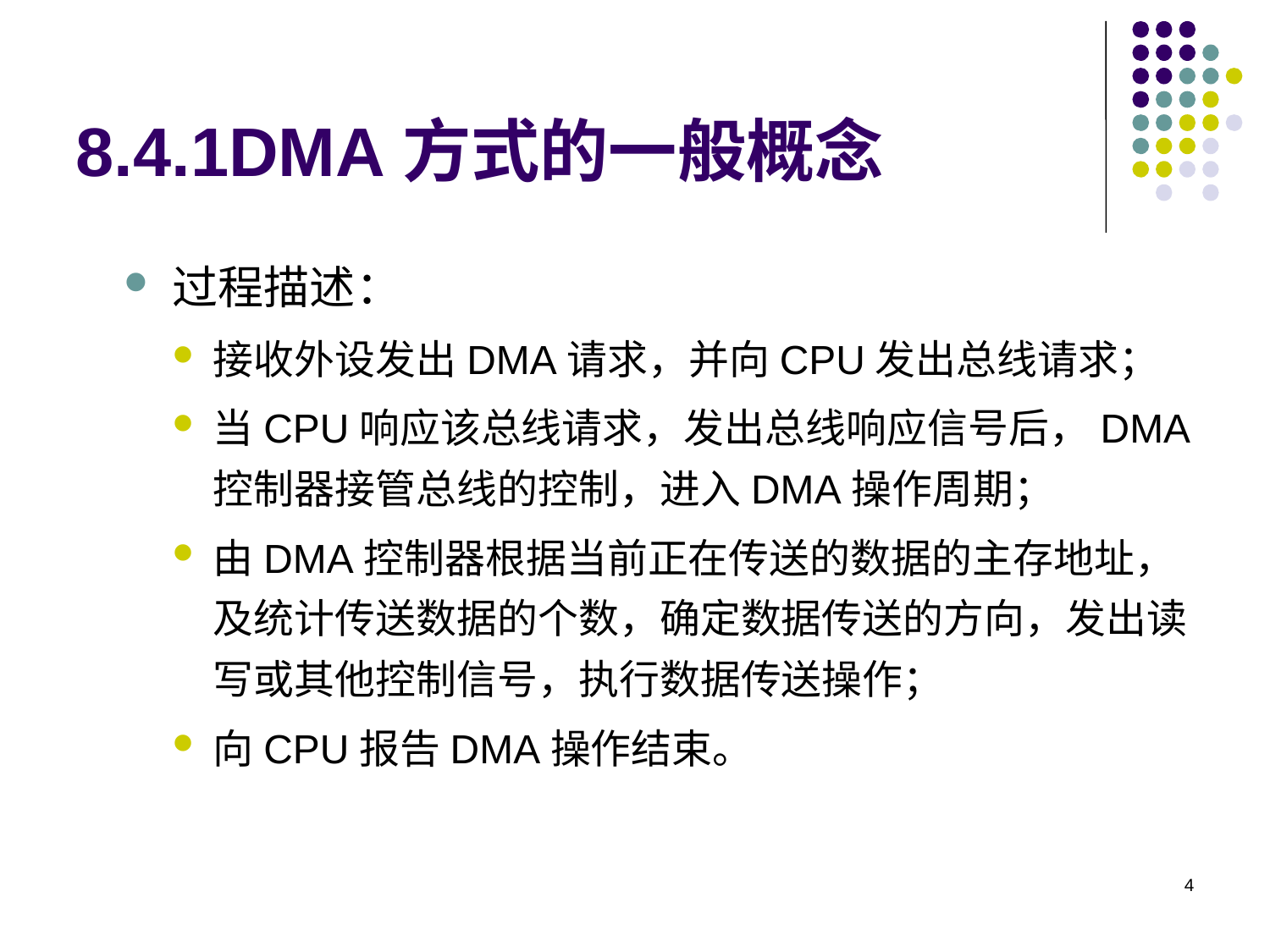

8.4.1DMA方式的一般概念
过程描述：
接收外设发出DMA请求，并向CPU发出总线请求；
当CPU响应该总线请求，发出总线响应信号后，DMA控制器接管总线的控制，进入DMA操作周期；
由DMA控制器根据当前正在传送的数据的主存地址，及统计传送数据的个数，确定数据传送的方向，发出读写或其他控制信号，执行数据传送操作；
向CPU报告DMA操作结束。
4